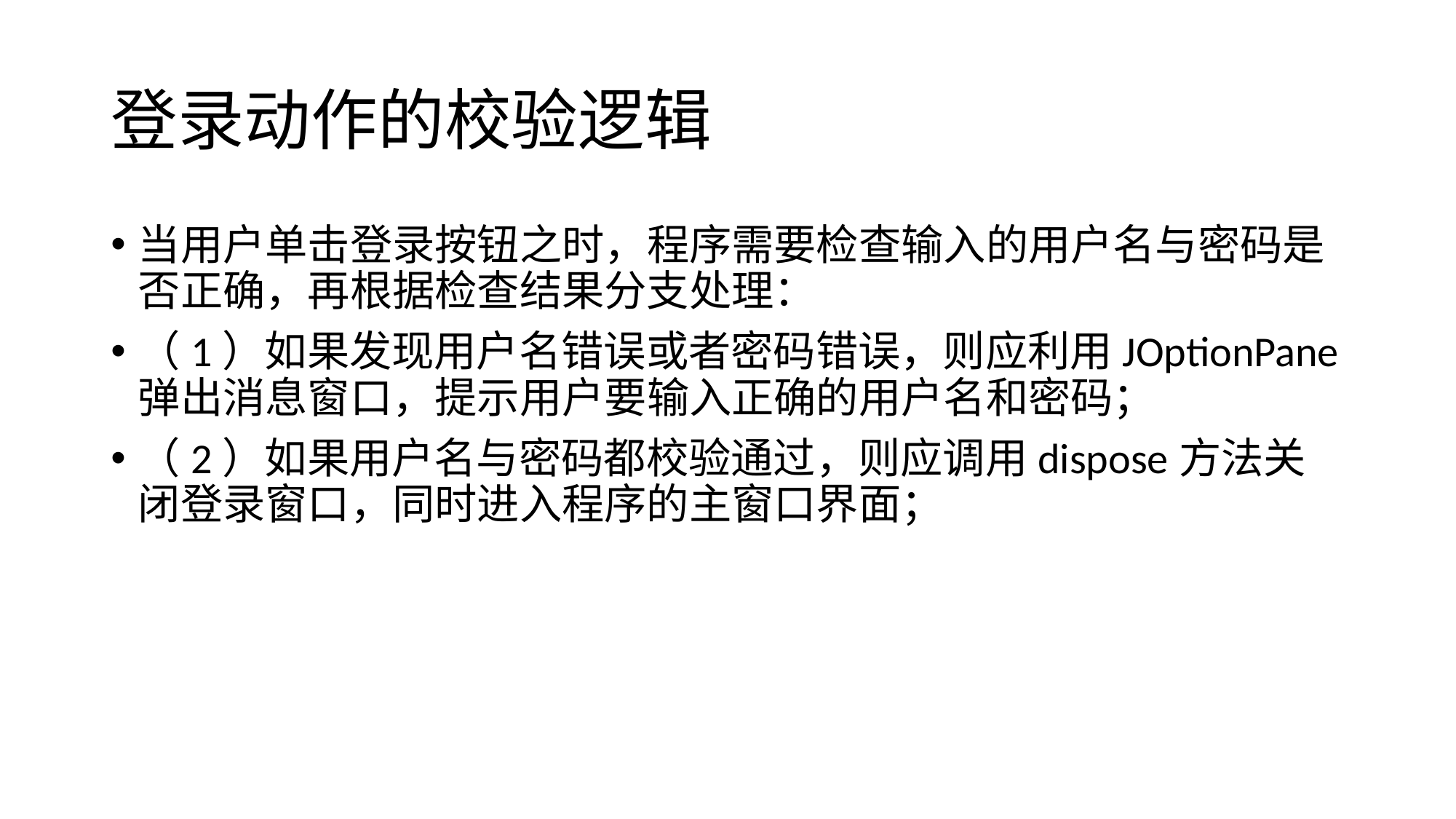

# 登录动作的校验逻辑
当用户单击登录按钮之时，程序需要检查输入的用户名与密码是否正确，再根据检查结果分支处理：
（1）如果发现用户名错误或者密码错误，则应利用JOptionPane弹出消息窗口，提示用户要输入正确的用户名和密码；
（2）如果用户名与密码都校验通过，则应调用dispose方法关闭登录窗口，同时进入程序的主窗口界面；